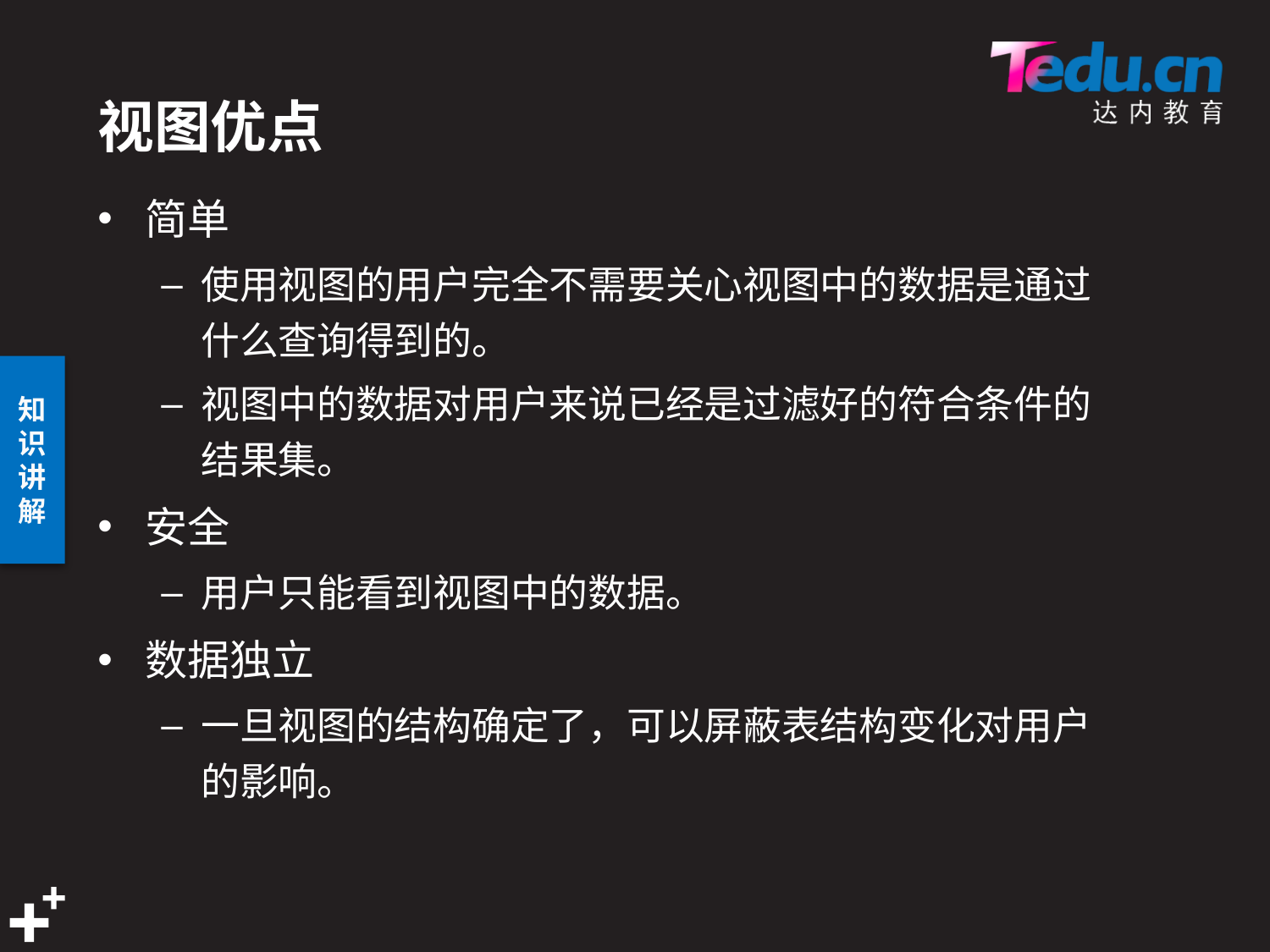

# 视图优点
简单
使用视图的用户完全不需要关心视图中的数据是通过什么查询得到的。
视图中的数据对用户来说已经是过滤好的符合条件的结果集。
安全
用户只能看到视图中的数据。
数据独立
一旦视图的结构确定了，可以屏蔽表结构变化对用户的影响。